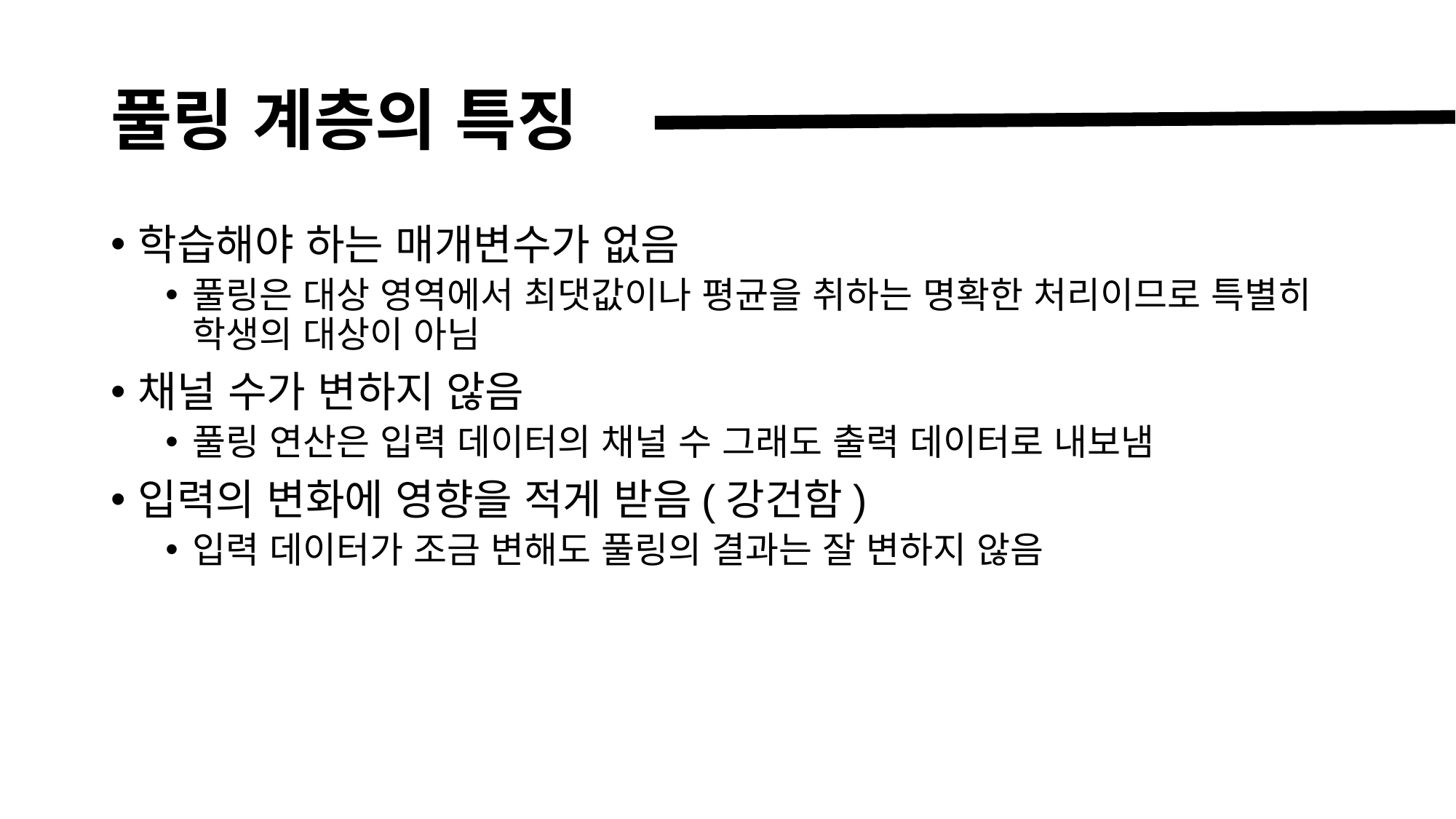

# 풀링 계층의 특징
학습해야 하는 매개변수가 없음
풀링은 대상 영역에서 최댓값이나 평균을 취하는 명확한 처리이므로 특별히 학생의 대상이 아님
채널 수가 변하지 않음
풀링 연산은 입력 데이터의 채널 수 그래도 출력 데이터로 내보냄
입력의 변화에 영향을 적게 받음(강건함)
입력 데이터가 조금 변해도 풀링의 결과는 잘 변하지 않음